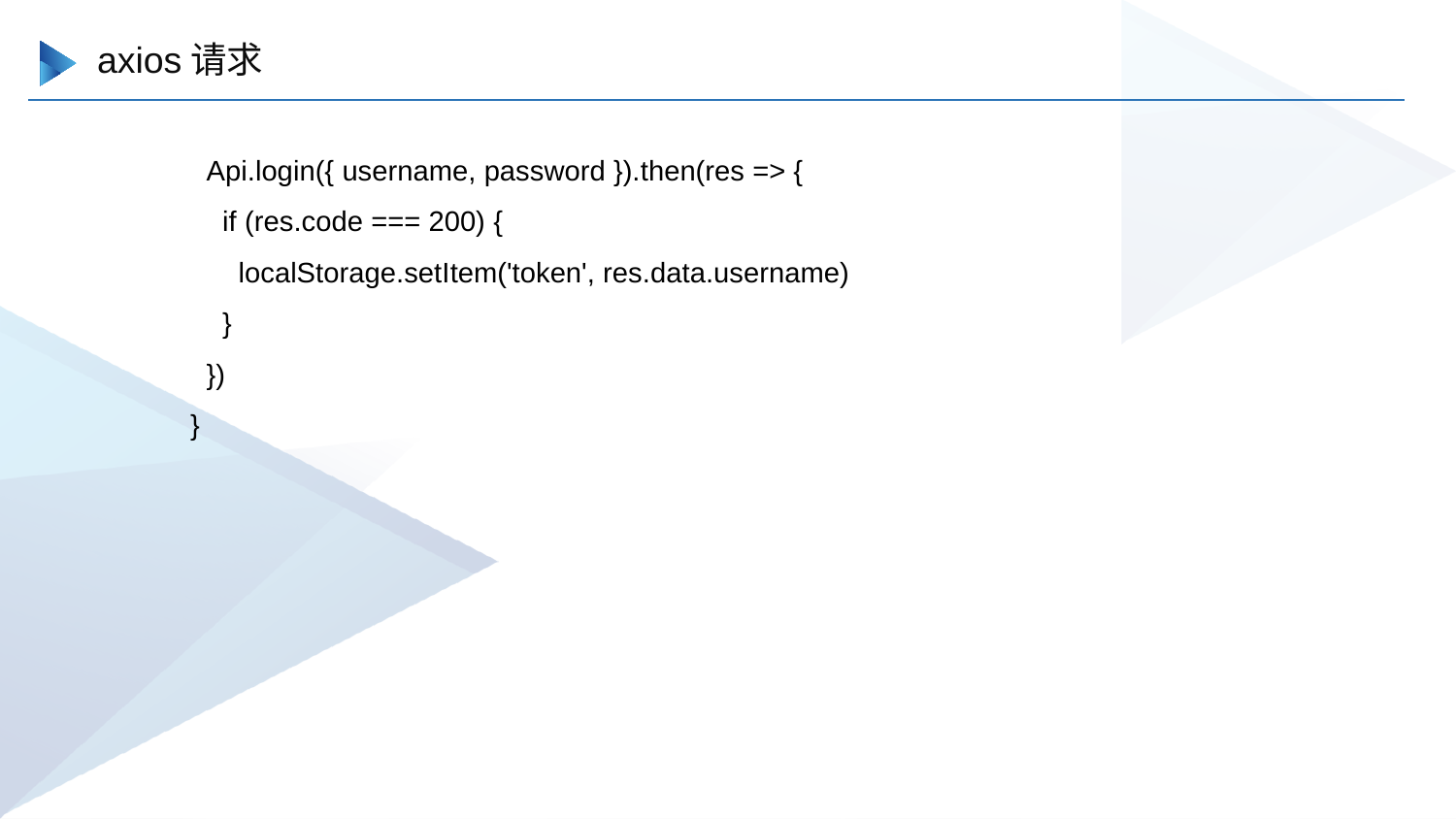

axios请求
    Api.login({ username, password }).then(res => {
      if (res.code === 200) {
        localStorage.setItem('token', res.data.username)
      }
    })
  }